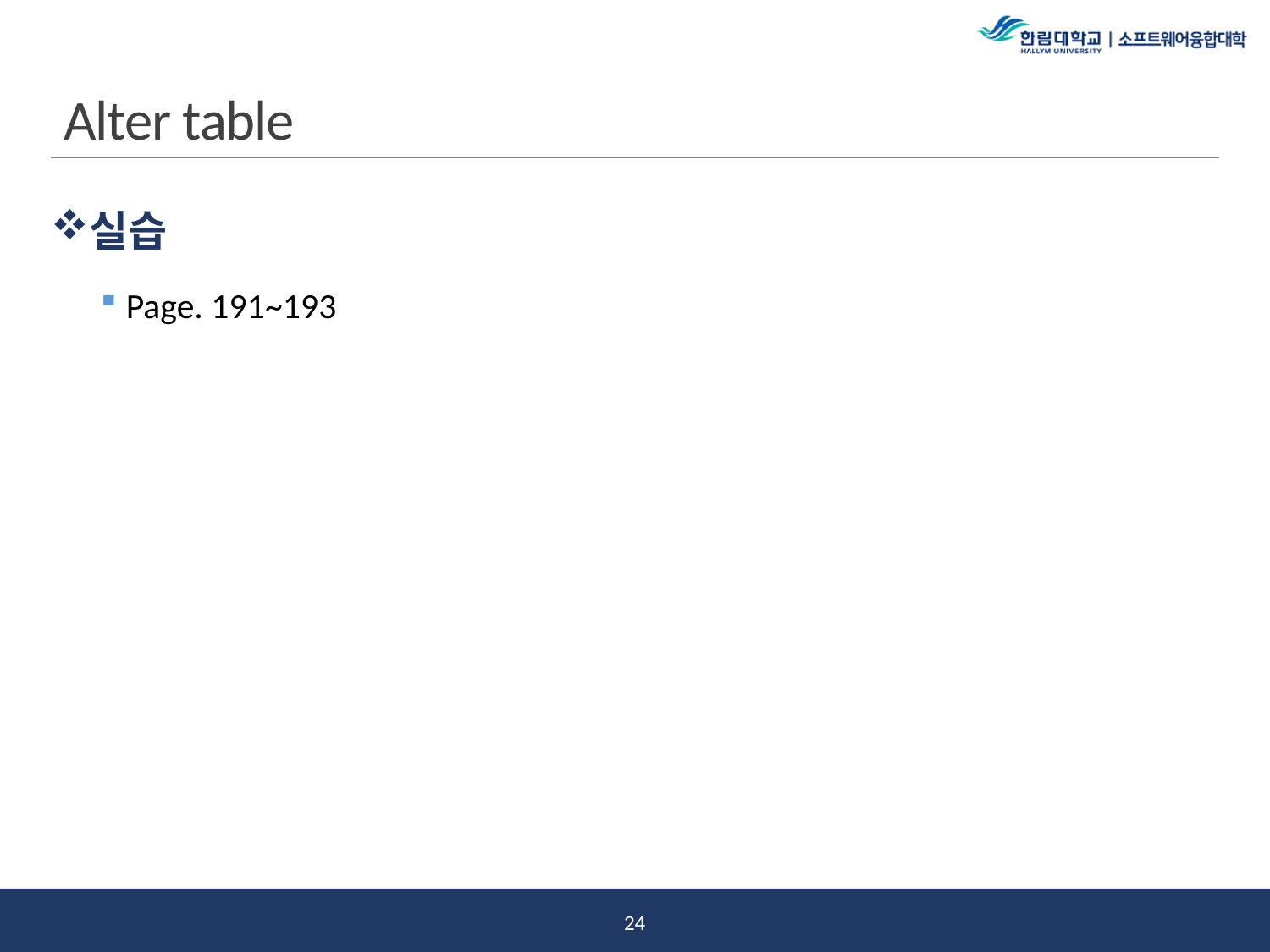

# Alter table
실습
Page. 191~193
24